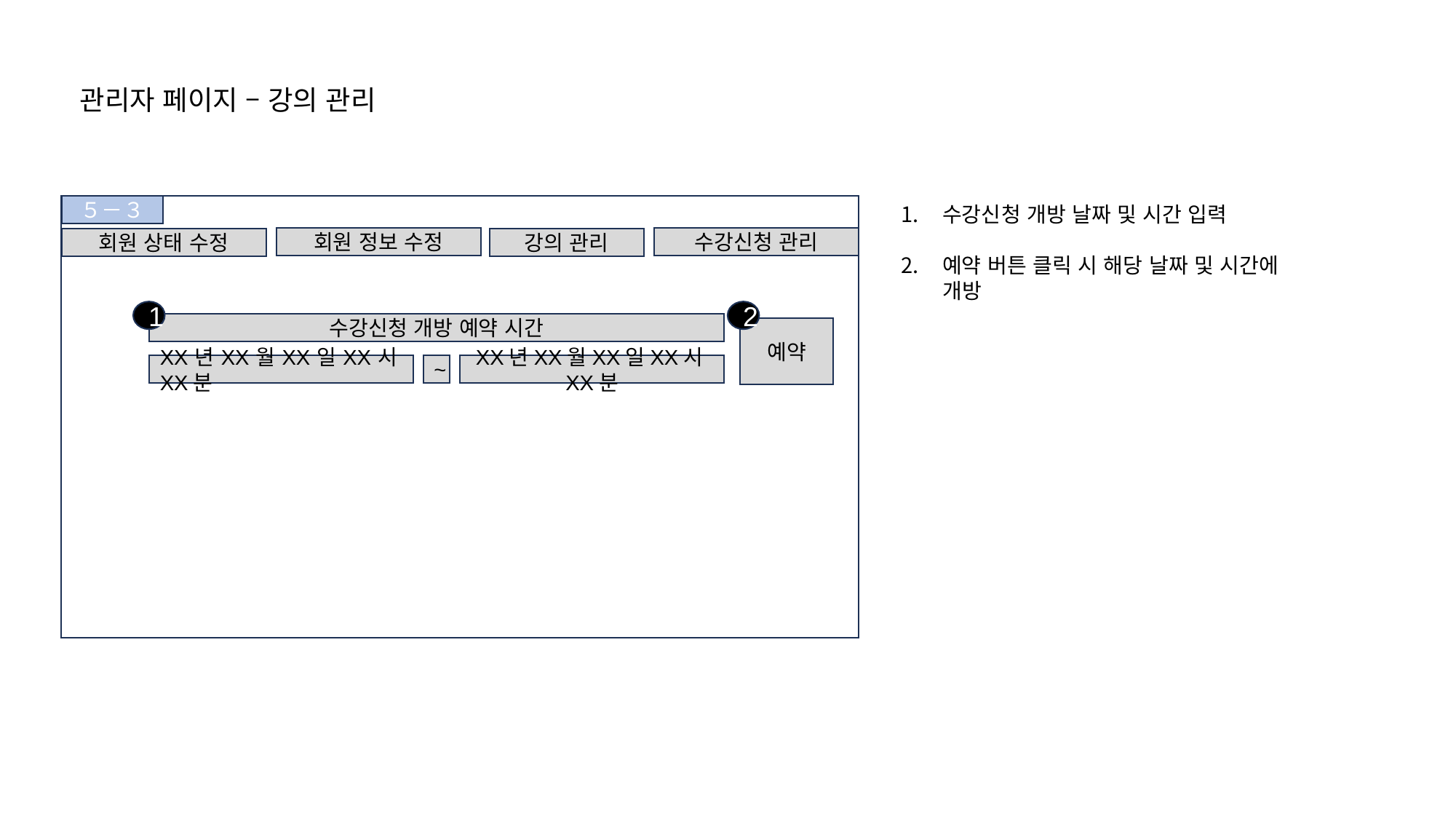

관리자 페이지 – 강의 관리

수강신청 개방 날짜 및 시간 입력

예약 버튼 클릭 시 해당 날짜 및 시간에
      개방
５－３
회원 정보 수정
수강신청 관리
회원 상태 수정
강의 관리
1
2
수강신청 개방 예약 시간
예약
XX년XX월XX일XX시XX분
~
XX년XX월XX일XX시XX분